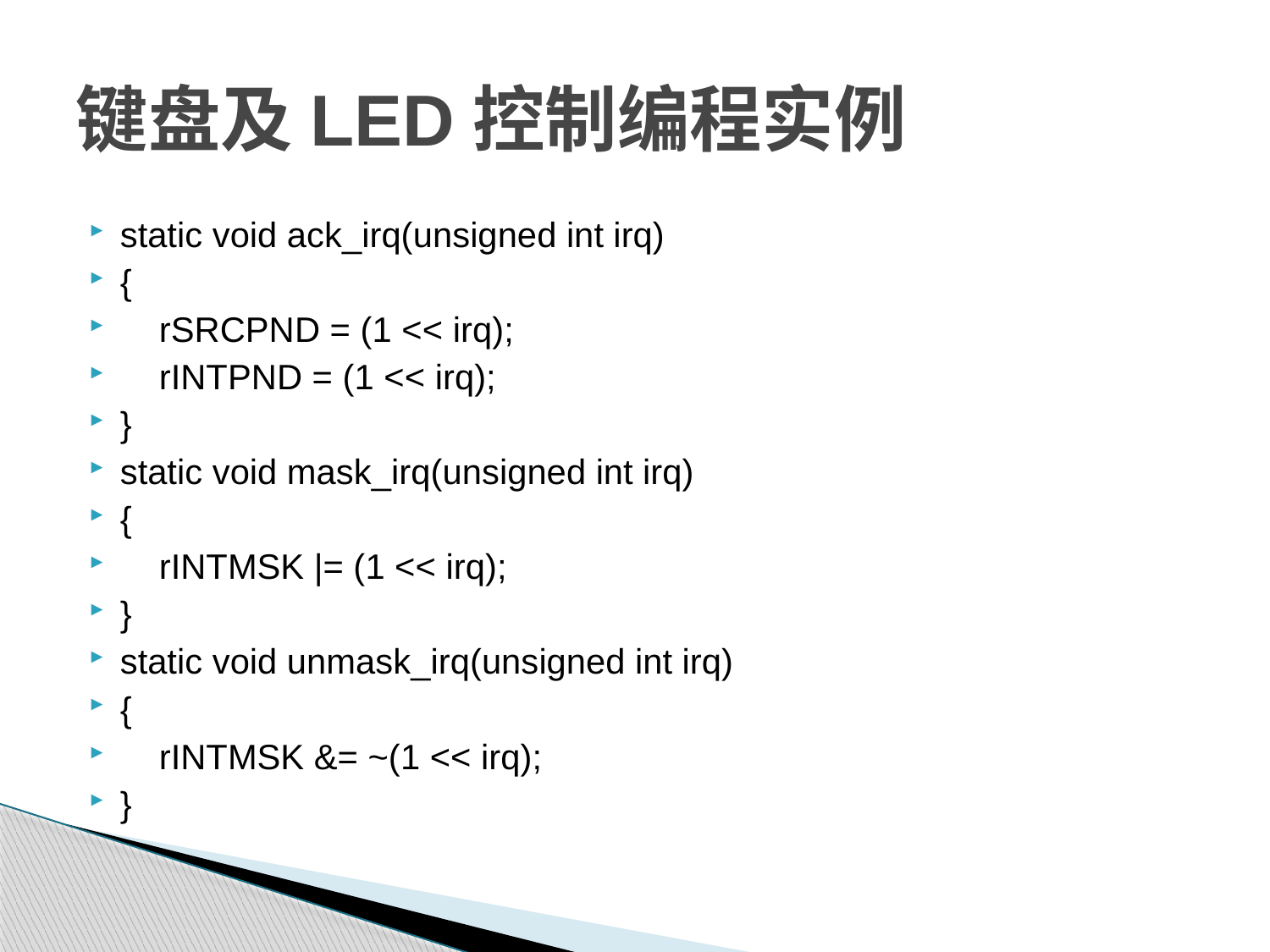

# 键盘及LED控制编程实例
static void ack_irq(unsigned int irq)
{
    rSRCPND = (1 << irq);
    rINTPND = (1 << irq);
}
static void mask_irq(unsigned int irq)
{
    rINTMSK |= (1 << irq);
}
static void unmask_irq(unsigned int irq)
{
    rINTMSK &= ~(1 << irq);
}